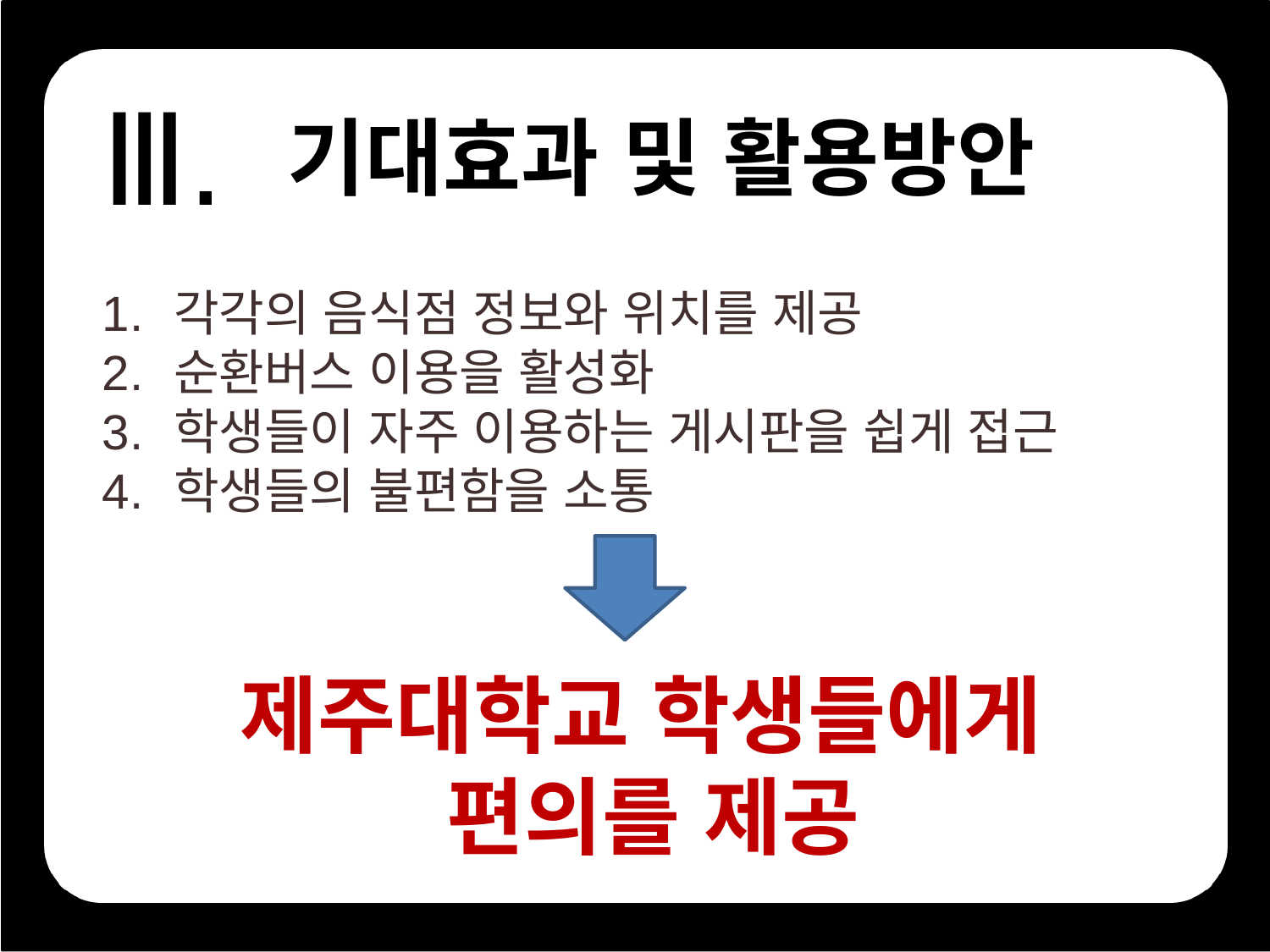

Ⅲ.
기대효과 및 활용방안
각각의 음식점 정보와 위치를 제공
순환버스 이용을 활성화
학생들이 자주 이용하는 게시판을 쉽게 접근
학생들의 불편함을 소통

제주대학교 학생들에게
편의를 제공